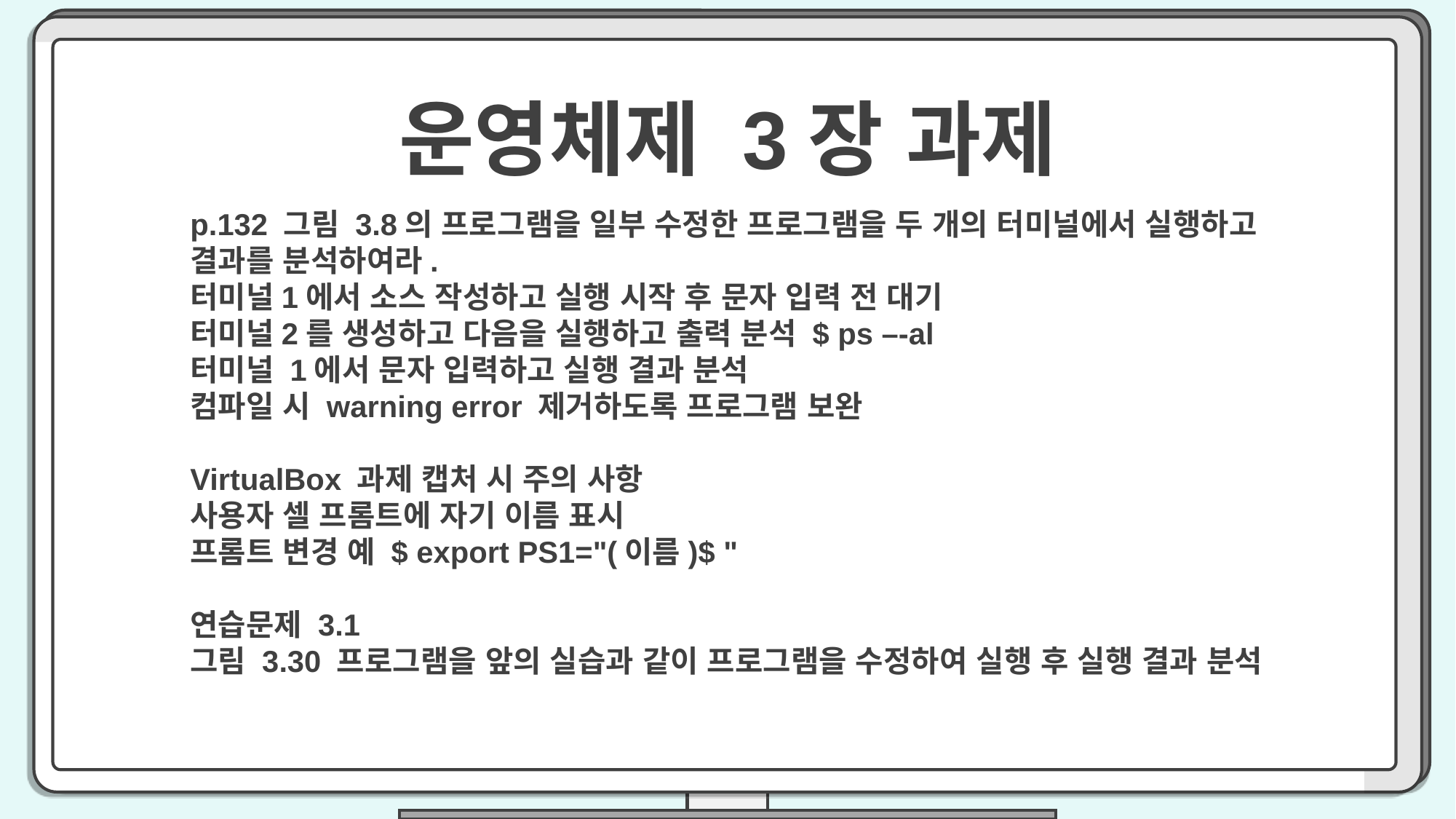

운영체제 3장 과제
p.132 그림 3.8의 프로그램을 일부 수정한 프로그램을 두 개의 터미널에서 실행하고 결과를 분석하여라.
터미널1에서 소스 작성하고 실행 시작 후 문자 입력 전 대기
터미널2를 생성하고 다음을 실행하고 출력 분석 $ ps –-al
터미널 1에서 문자 입력하고 실행 결과 분석
컴파일 시 warning error 제거하도록 프로그램 보완

VirtualBox 과제 캡처 시 주의 사항
사용자 셀 프롬트에 자기 이름 표시
프롬트 변경 예 $ export PS1="(이름)$ "

연습문제 3.1
그림 3.30 프로그램을 앞의 실습과 같이 프로그램을 수정하여 실행 후 실행 결과 분석